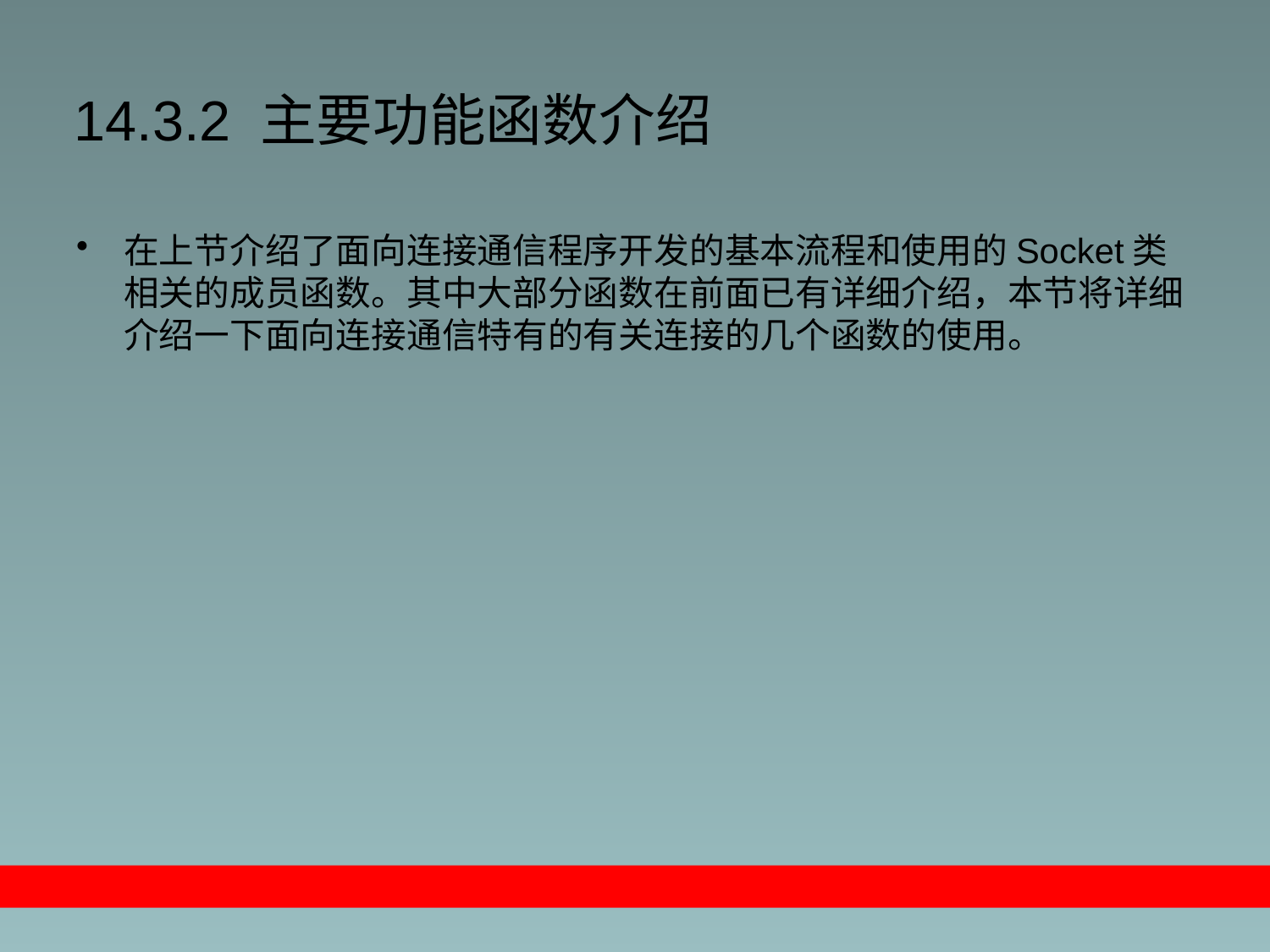

# 14.3.2 主要功能函数介绍
在上节介绍了面向连接通信程序开发的基本流程和使用的Socket类相关的成员函数。其中大部分函数在前面已有详细介绍，本节将详细介绍一下面向连接通信特有的有关连接的几个函数的使用。